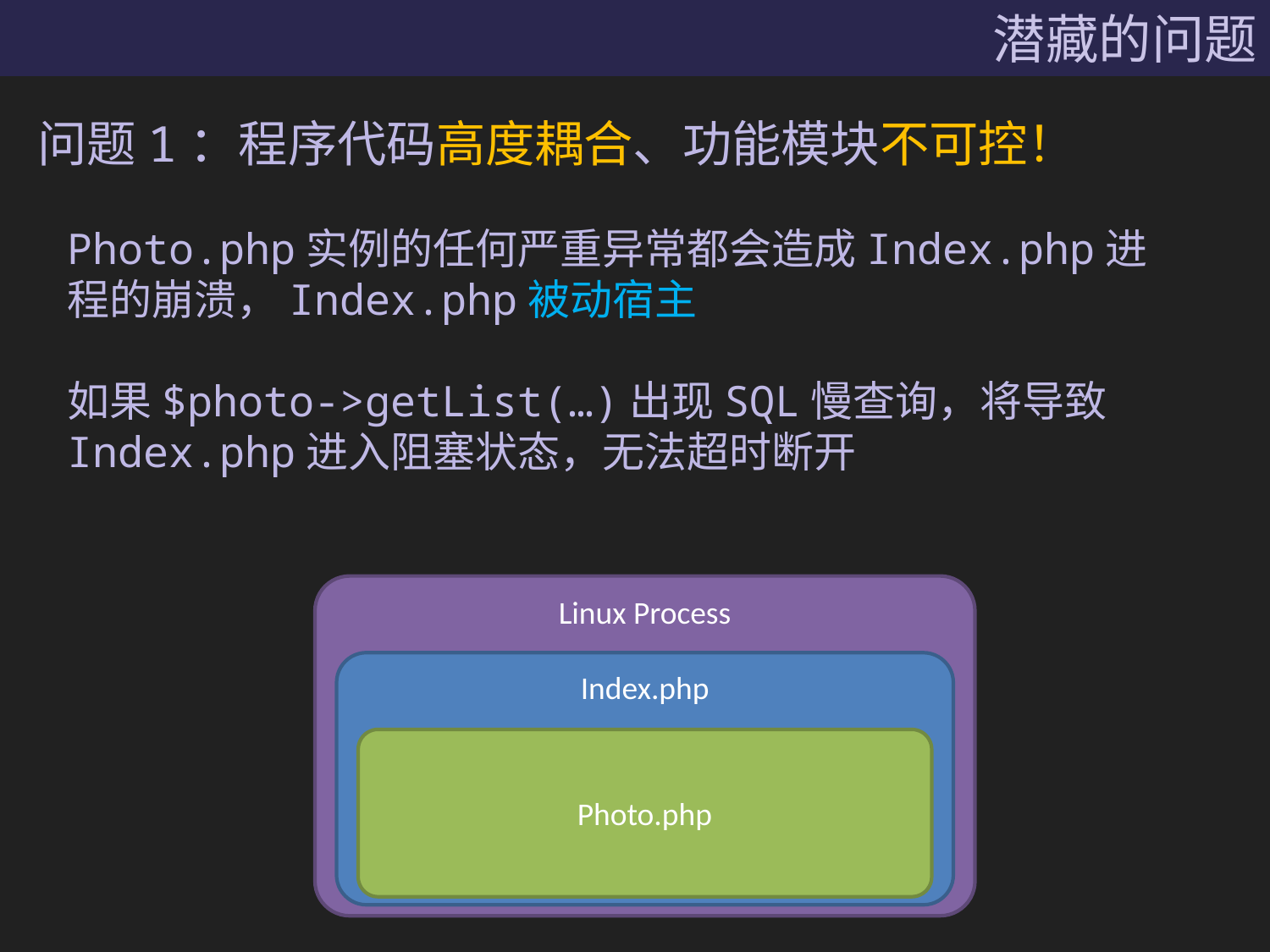

# 潜藏的问题
问题1：程序代码高度耦合、功能模块不可控！

Photo.php实例的任何严重异常都会造成Index.php进程的崩溃，Index.php被动宿主

如果$photo->getList(…)出现SQL慢查询，将导致Index.php进入阻塞状态，无法超时断开

Linux Process
Index.php
Photo.php